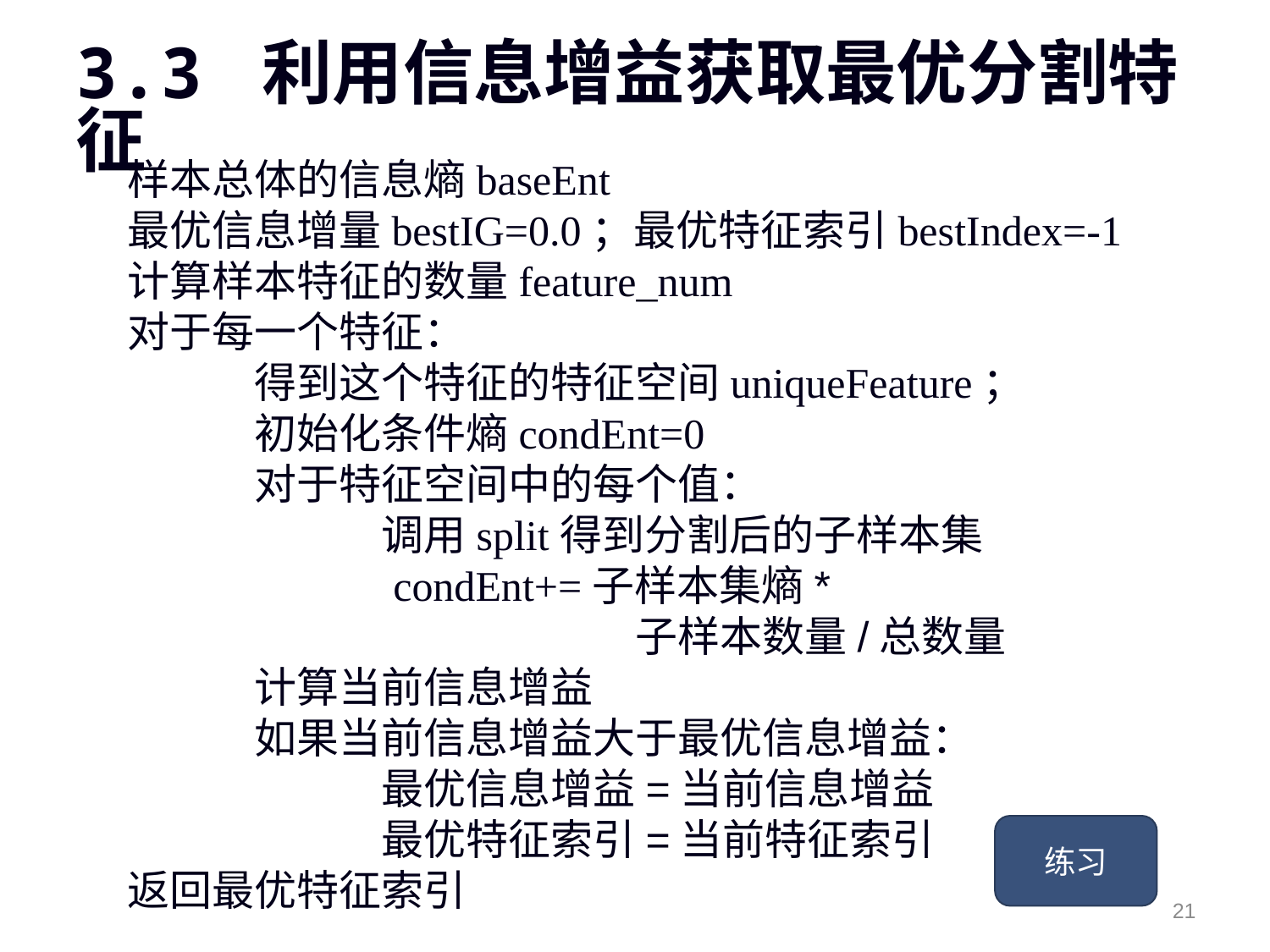

3.3 利用信息增益获取最优分割特征
样本总体的信息熵baseEnt
最优信息增量bestIG=0.0；最优特征索引bestIndex=-1
计算样本特征的数量feature_num
对于每一个特征：
	得到这个特征的特征空间uniqueFeature；
	初始化条件熵condEnt=0
	对于特征空间中的每个值：
		调用split得到分割后的子样本集
		 condEnt+=子样本集熵*
				子样本数量/总数量
	计算当前信息增益
	如果当前信息增益大于最优信息增益：
		最优信息增益=当前信息增益
		最优特征索引=当前特征索引
返回最优特征索引
练习